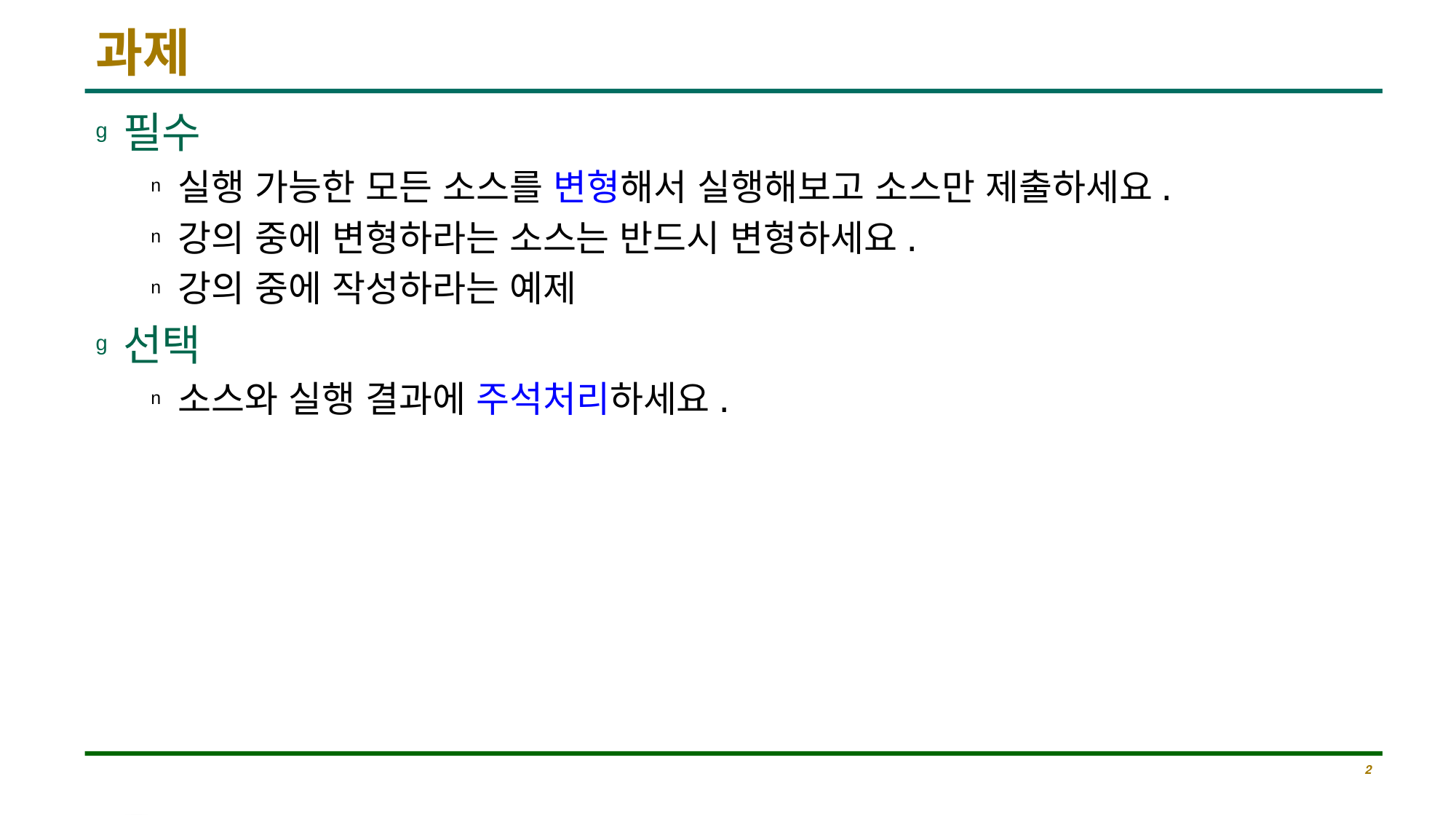

# 과제
필수
실행 가능한 모든 소스를 변형해서 실행해보고 소스만 제출하세요.
강의 중에 변형하라는 소스는 반드시 변형하세요.
강의 중에 작성하라는 예제
선택
소스와 실행 결과에 주석처리하세요.